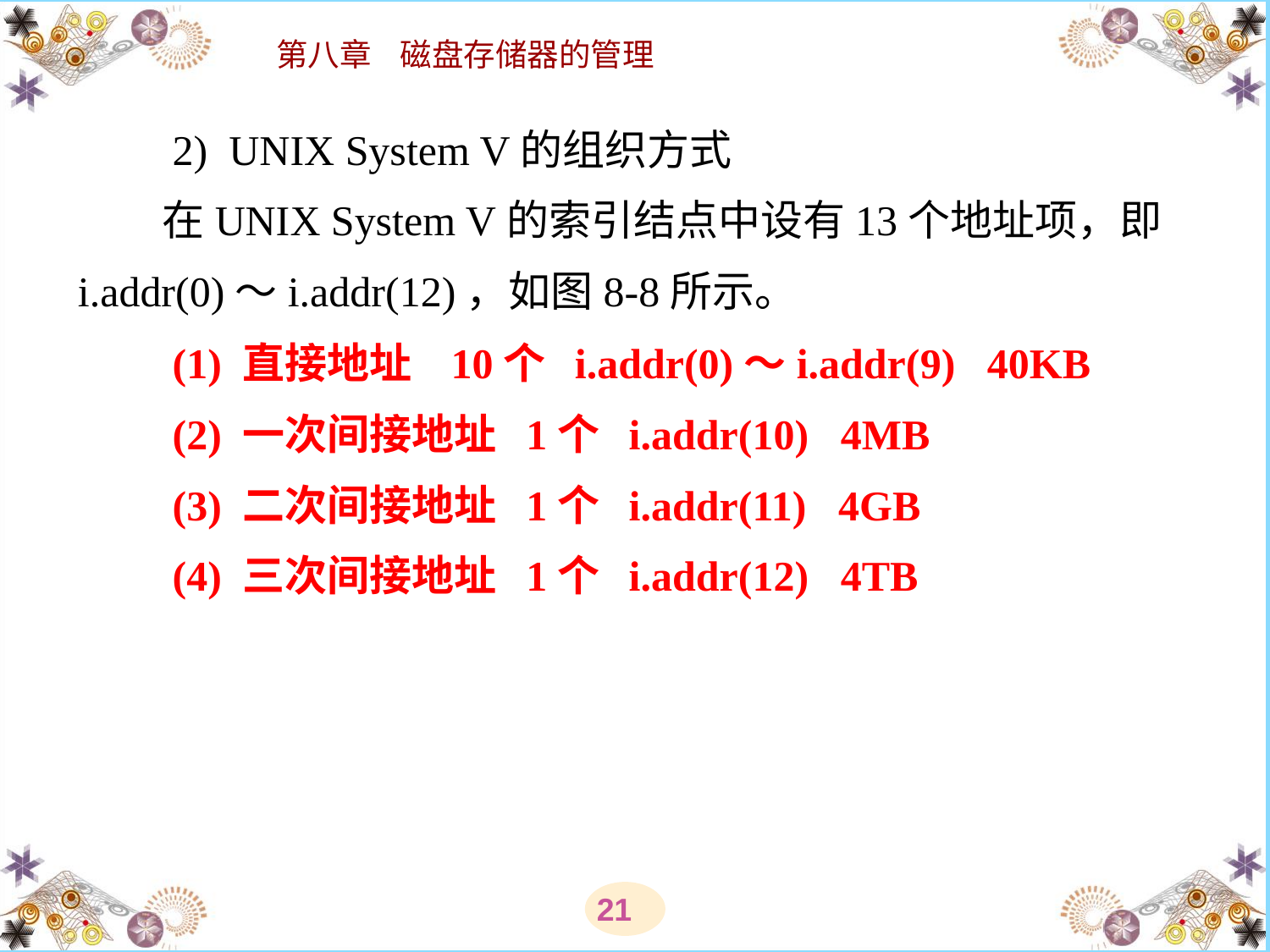

# 2)  UNIX System V的组织方式 　　在UNIX System V的索引结点中设有13个地址项，即i.addr(0)～i.addr(12)，如图8-8所示。 　　(1) 直接地址   10个  i.addr(0)～i.addr(9)   40KB 　　(2) 一次间接地址  1个  i.addr(10)   4MB 　　(3) 二次间接地址  1个  i.addr(11)   4GB 　　(4) 三次间接地址  1个  i.addr(12)   4TB